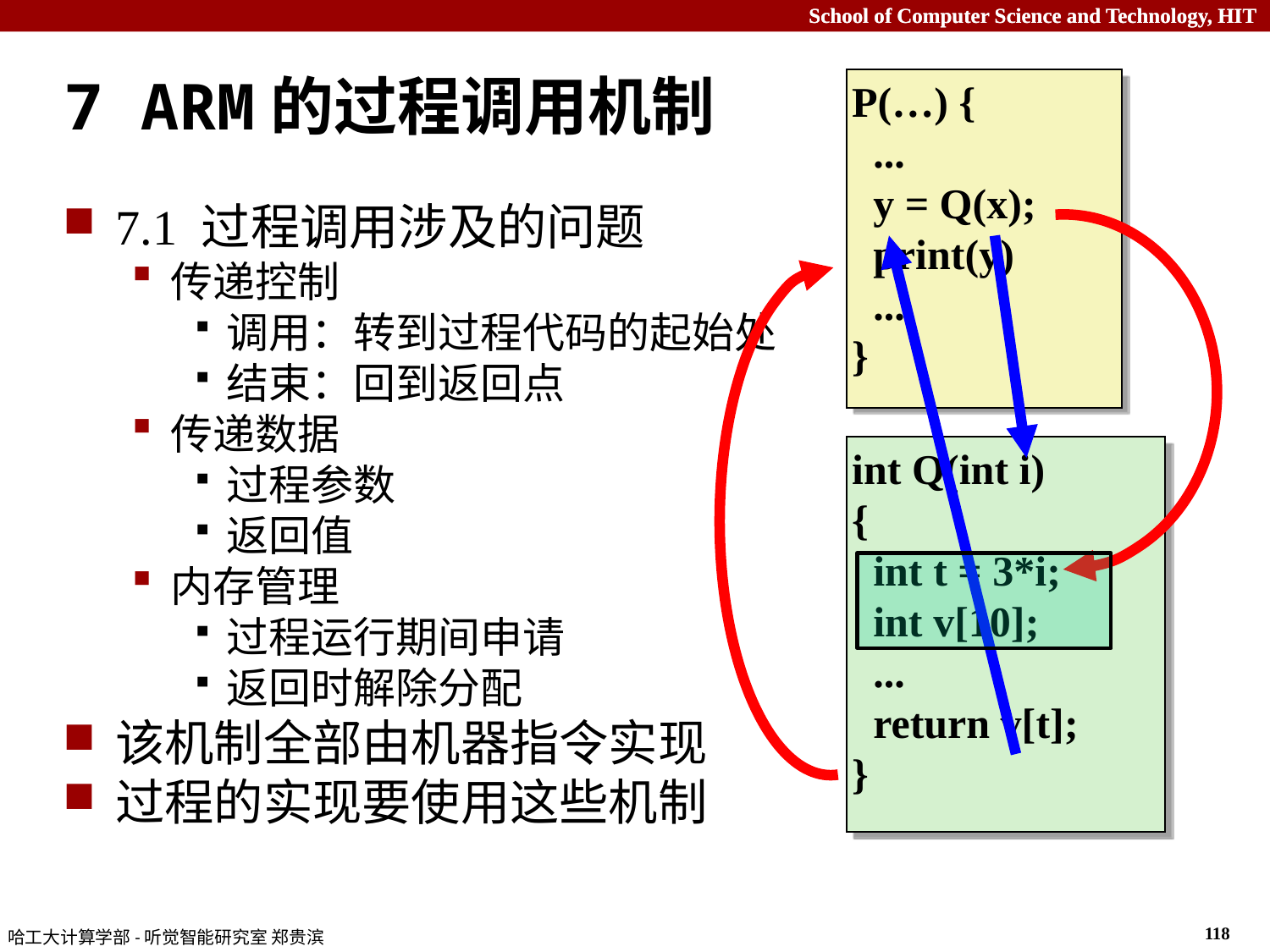

# 7 ARM的过程调用机制
P(…) {
  ...
  y = Q(x);
  print(y)
  ...
}
7.1 过程调用涉及的问题
传递控制
调用：转到过程代码的起始处
结束：回到返回点
传递数据
过程参数
返回值
内存管理
过程运行期间申请
返回时解除分配
该机制全部由机器指令实现
过程的实现要使用这些机制

int Q(int i)
{
  int t = 3*i;
  int v[10];
  ...
  return v[t];
}